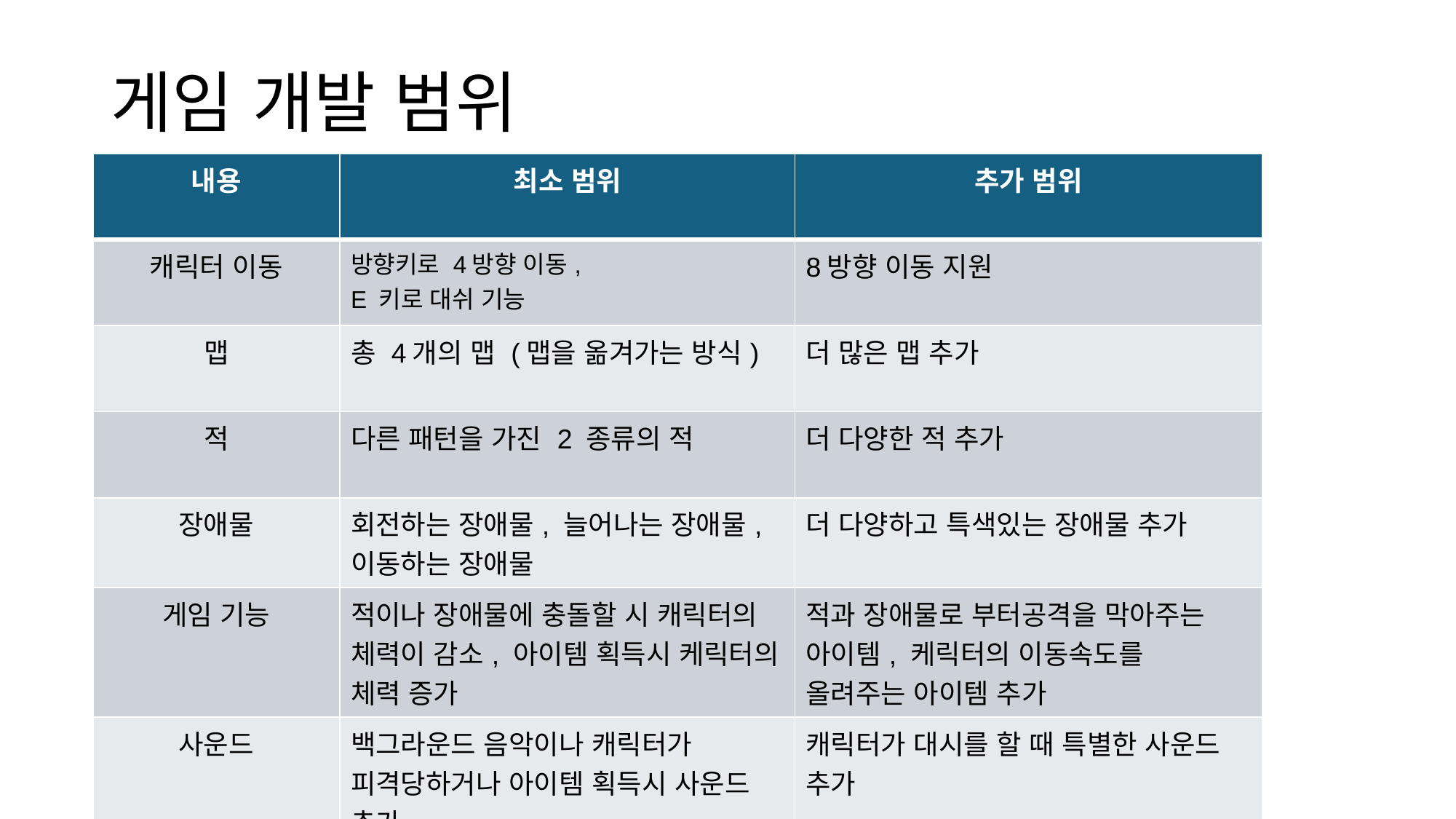

# 게임 개발 범위
| 내용 | 최소 범위 | 추가 범위 |
| --- | --- | --- |
| 캐릭터 이동 | 방향키로 4방향 이동, E 키로 대쉬 기능 | 8방향 이동 지원 |
| 맵 | 총 4개의 맵 (맵을 옮겨가는 방식) | 더 많은 맵 추가 |
| 적 | 다른 패턴을 가진 2 종류의 적 | 더 다양한 적 추가 |
| 장애물 | 회전하는 장애물, 늘어나는 장애물, 이동하는 장애물 | 더 다양하고 특색있는 장애물 추가 |
| 게임 기능 | 적이나 장애물에 충돌할 시 캐릭터의 체력이 감소, 아이템 획득시 케릭터의 체력 증가 | 적과 장애물로 부터공격을 막아주는 아이템, 케릭터의 이동속도를 올려주는 아이템 추가 |
| 사운드 | 백그라운드 음악이나 캐릭터가 피격당하거나 아이템 획득시 사운드 추가 | 캐릭터가 대시를 할 때 특별한 사운드 추가 |